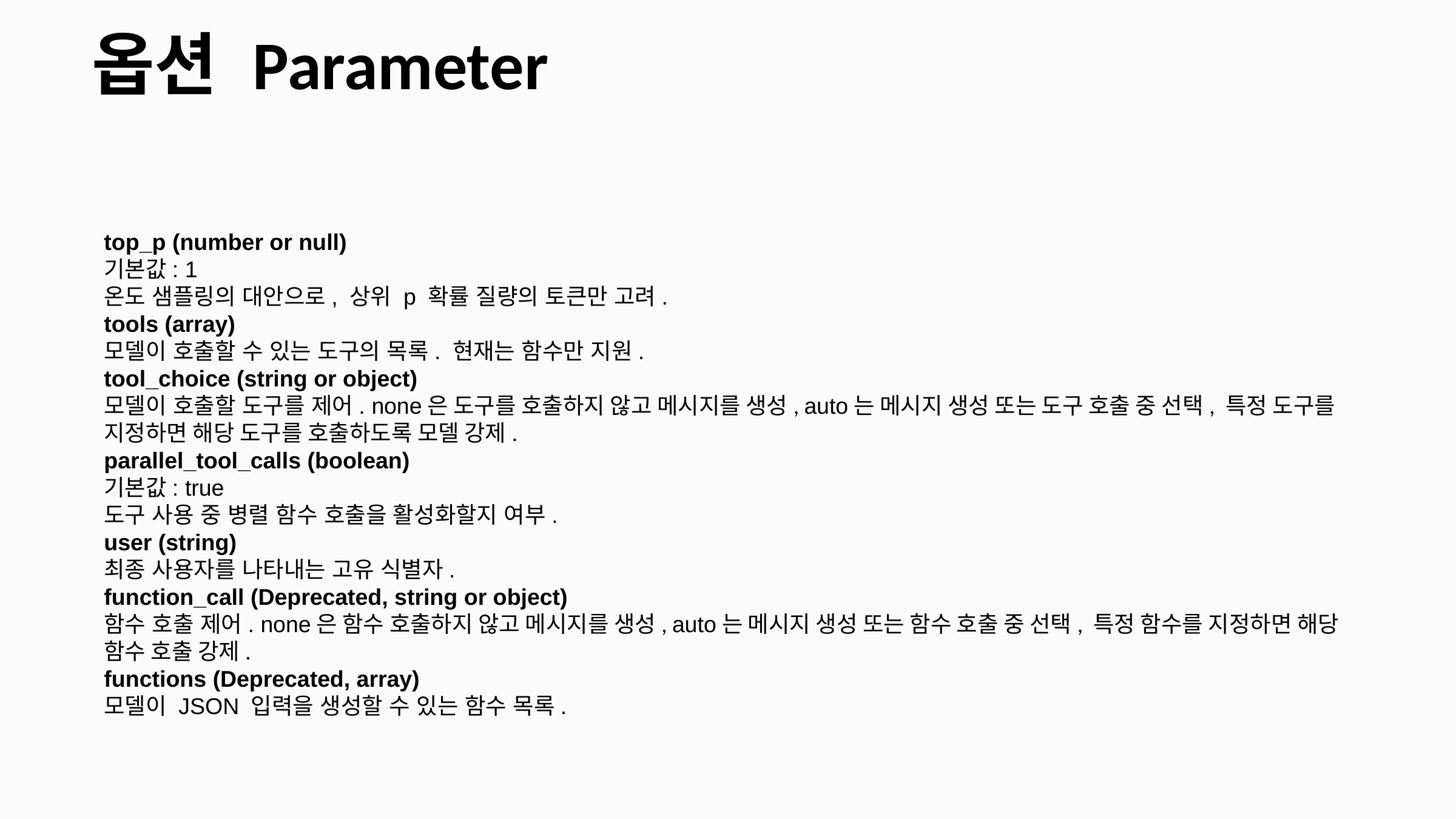

옵션 Parameter
top_p (number or null)
기본값: 1
온도 샘플링의 대안으로, 상위 p 확률 질량의 토큰만 고려.
tools (array)
모델이 호출할 수 있는 도구의 목록. 현재는 함수만 지원.
tool_choice (string or object)
모델이 호출할 도구를 제어. none은 도구를 호출하지 않고 메시지를 생성, auto는 메시지 생성 또는 도구 호출 중 선택, 특정 도구를 지정하면 해당 도구를 호출하도록 모델 강제.
parallel_tool_calls (boolean)
기본값: true
도구 사용 중 병렬 함수 호출을 활성화할지 여부.
user (string)
최종 사용자를 나타내는 고유 식별자.
function_call (Deprecated, string or object)
함수 호출 제어. none은 함수 호출하지 않고 메시지를 생성, auto는 메시지 생성 또는 함수 호출 중 선택, 특정 함수를 지정하면 해당 함수 호출 강제.
functions (Deprecated, array)
모델이 JSON 입력을 생성할 수 있는 함수 목록.